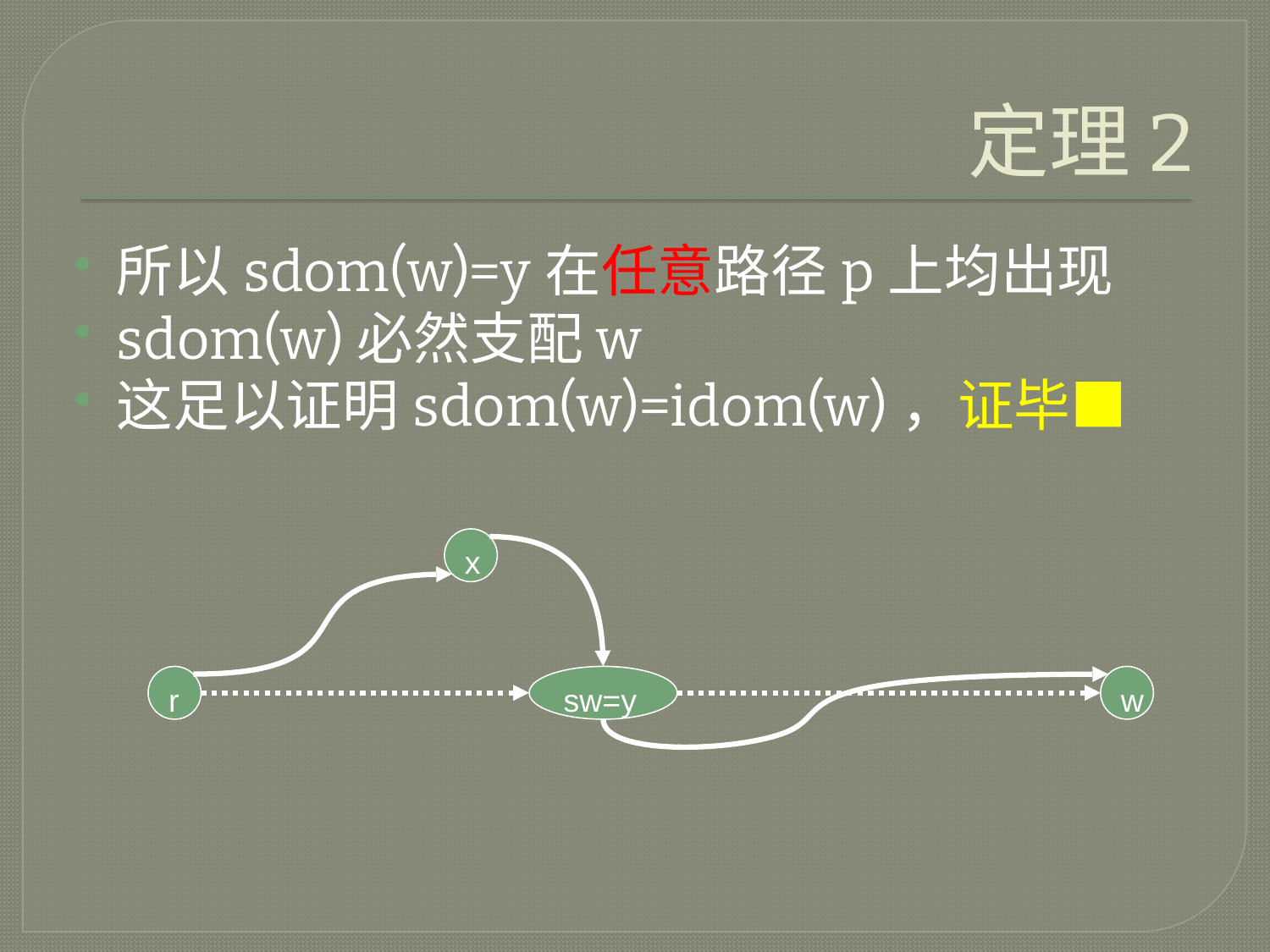

# 定理2
所以sdom(w)=y在任意路径p上均出现
sdom(w)必然支配w
这足以证明sdom(w)=idom(w)，证毕■
x
r
sw=y
w